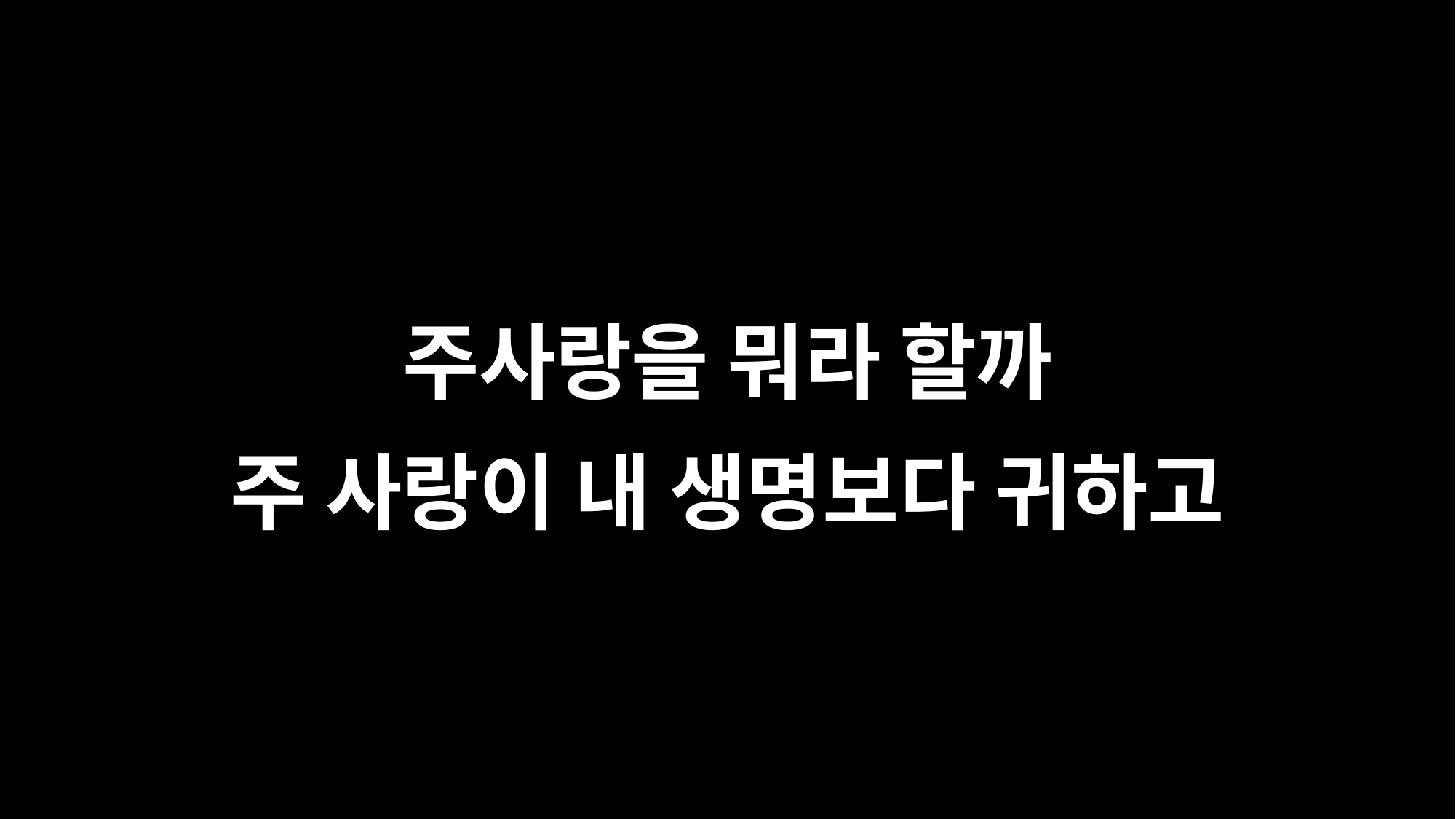

주사랑을 뭐라 할까
주 사랑이 내 생명보다 귀하고